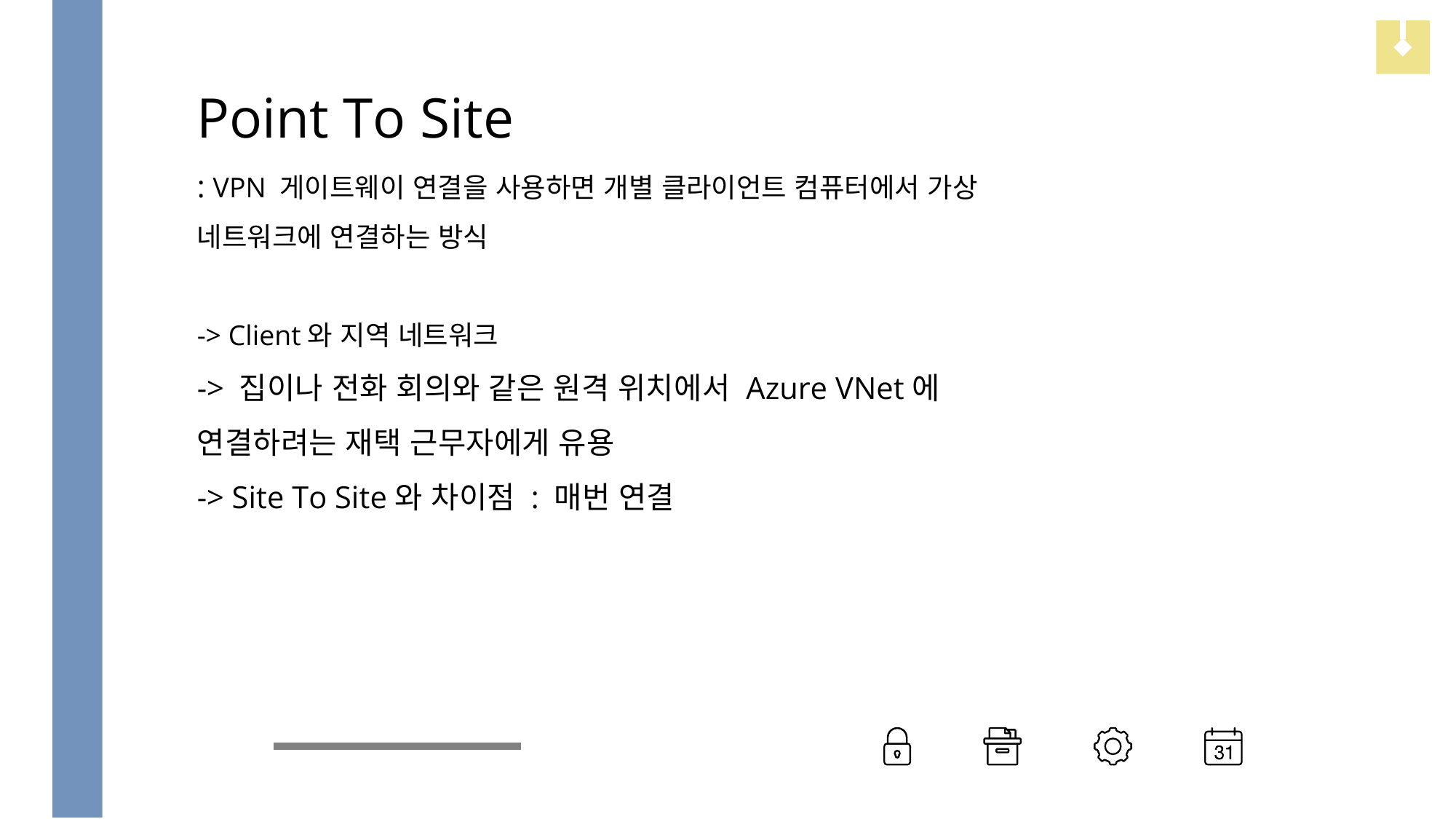

Point To Site
: VPN 게이트웨이 연결을 사용하면 개별 클라이언트 컴퓨터에서 가상 네트워크에 연결하는 방식

-> Client와 지역 네트워크
-> 집이나 전화 회의와 같은 원격 위치에서 Azure VNet에 연결하려는 재택 근무자에게 유용
-> Site To Site와 차이점 : 매번 연결